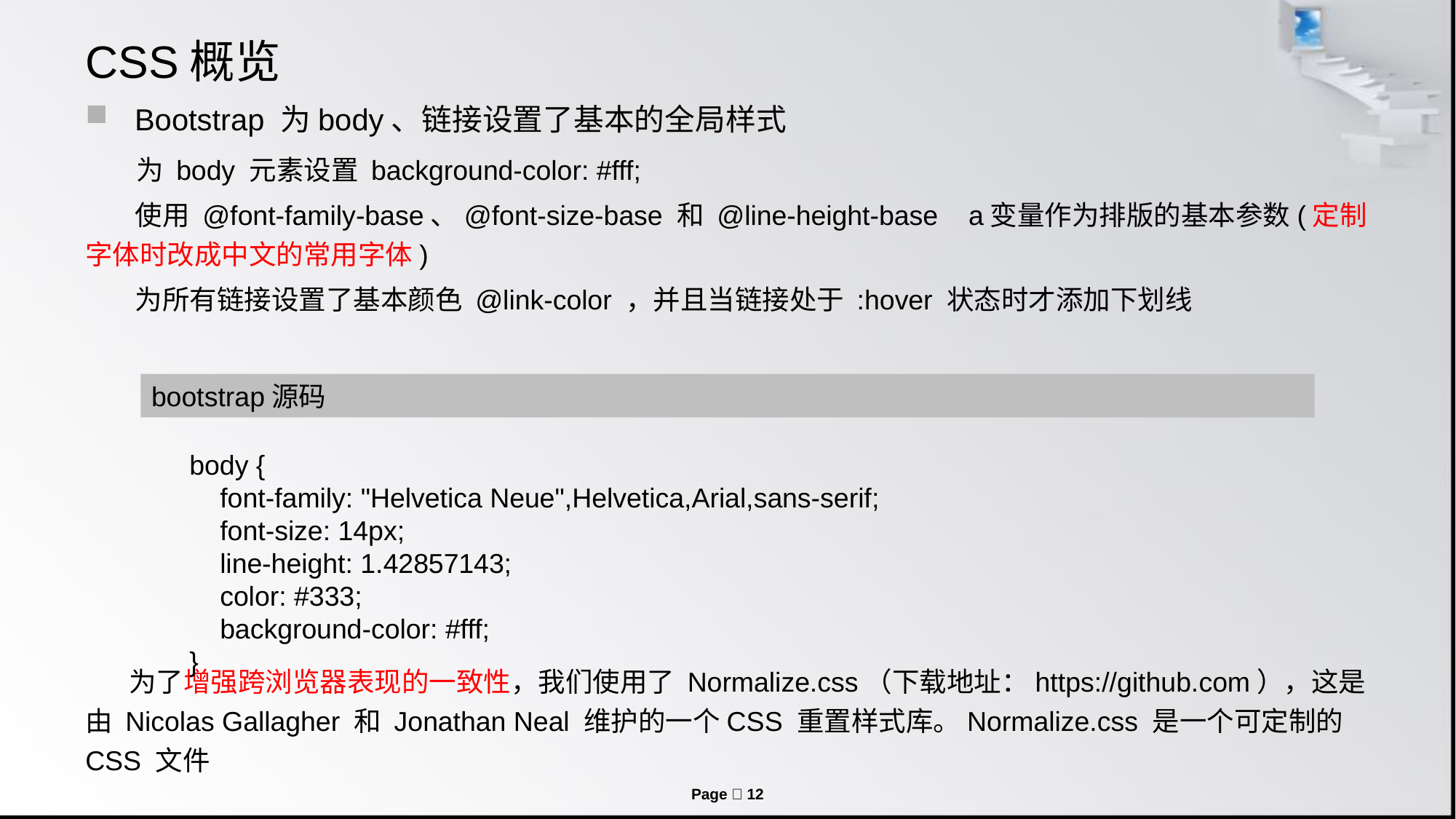

# CSS概览
 Bootstrap 为body、链接设置了基本的全局样式
       为 body 元素设置 background-color: #fff;
       使用 @font-family-base、@font-size-base 和 @line-height-base    a变量作为排版的基本参数(定制字体时改成中文的常用字体)
       为所有链接设置了基本颜色 @link-color ，并且当链接处于 :hover 状态时才添加下划线

      为了增强跨浏览器表现的一致性，我们使用了 Normalize.css（下载地址：https://github.com），这是由 Nicolas Gallagher 和 Jonathan Neal 维护的一个CSS 重置样式库。Normalize.css 是一个可定制的 CSS 文件
bootstrap源码
body {
    font-family: "Helvetica Neue",Helvetica,Arial,sans-serif;
    font-size: 14px;
    line-height: 1.42857143;
    color: #333;
    background-color: #fff;
}